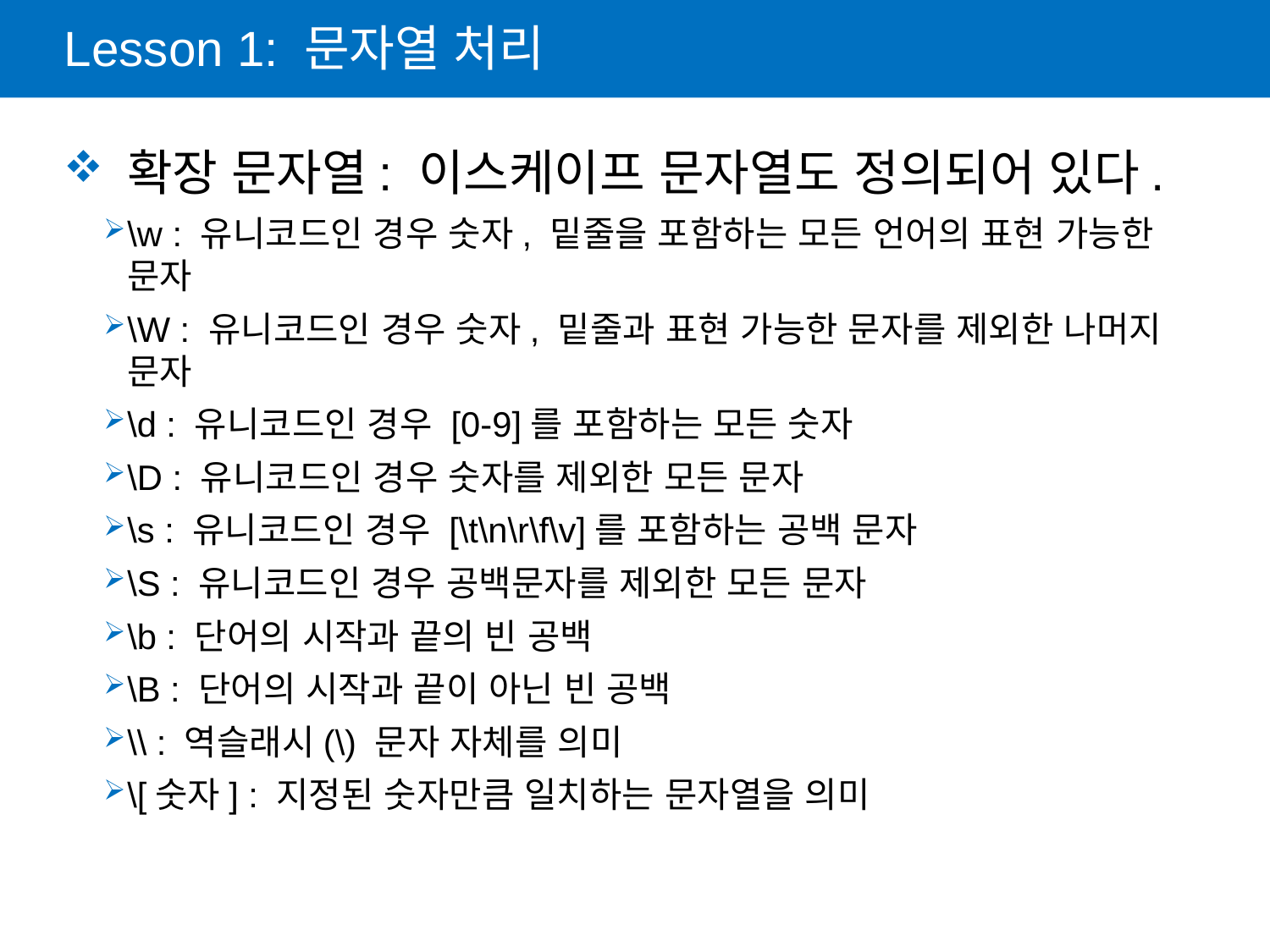

# Lesson 1: 문자열 처리
 확장 문자열: 이스케이프 문자열도 정의되어 있다.
\w : 유니코드인 경우 숫자, 밑줄을 포함하는 모든 언어의 표현 가능한 문자
\W : 유니코드인 경우 숫자, 밑줄과 표현 가능한 문자를 제외한 나머지 문자
\d : 유니코드인 경우 [0-9]를 포함하는 모든 숫자
\D : 유니코드인 경우 숫자를 제외한 모든 문자
\s : 유니코드인 경우 [\t\n\r\f\v]를 포함하는 공백 문자
\S : 유니코드인 경우 공백문자를 제외한 모든 문자
\b : 단어의 시작과 끝의 빈 공백
\B : 단어의 시작과 끝이 아닌 빈 공백
\\ : 역슬래시(\) 문자 자체를 의미
\[숫자] : 지정된 숫자만큼 일치하는 문자열을 의미